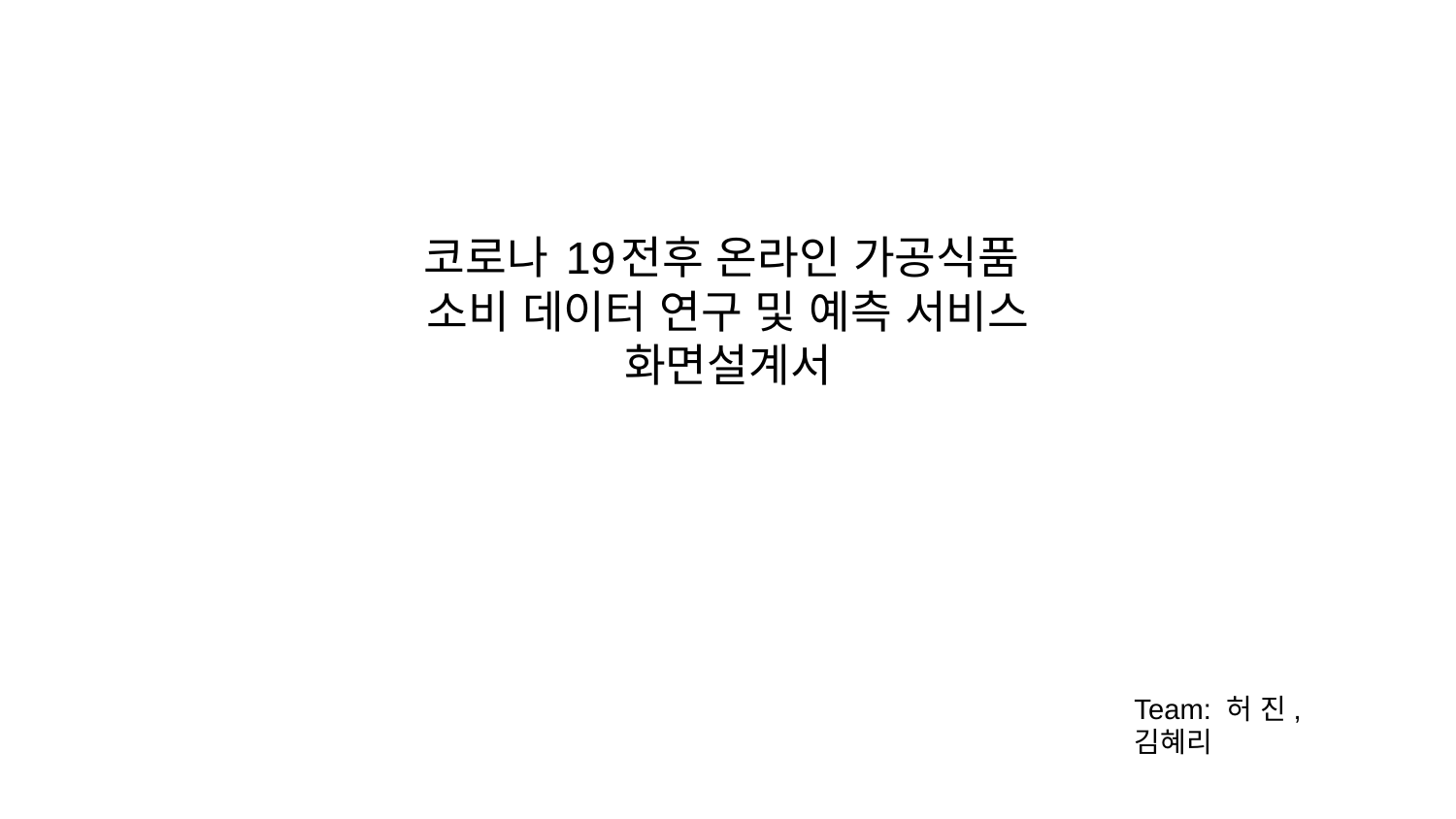

코로나 19전후 온라인 가공식품
소비 데이터 연구 및 예측 서비스
화면설계서
Team: 허 진, 김혜리